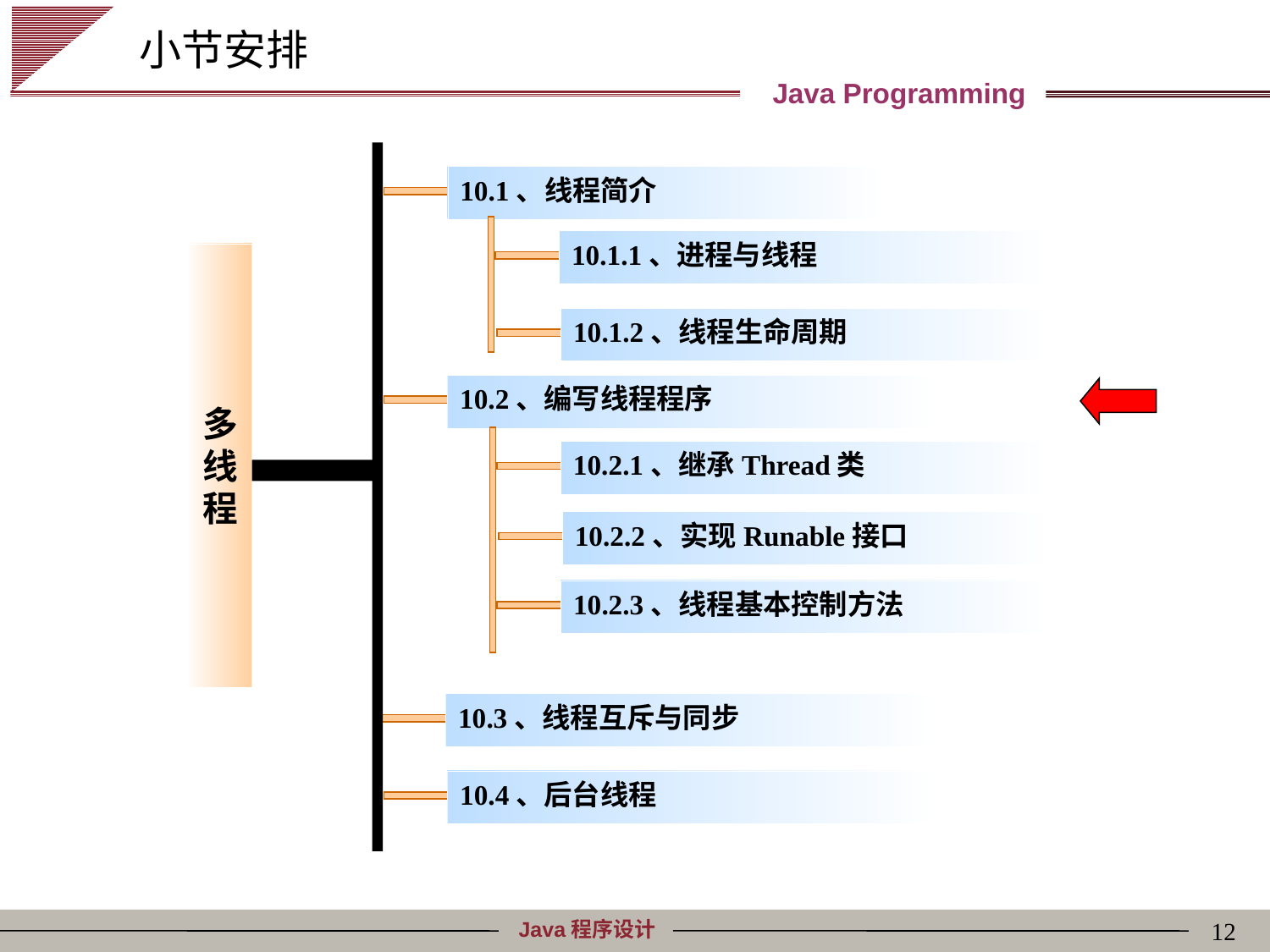

小节安排

10.1、线程简介

10.1.1、进程与线程
多线程

10.1.2、线程生命周期

10.2、编写线程程序

10.2.1、继承Thread类

10.2.2、实现Runable接口

10.2.3、线程基本控制方法

10.3、线程互斥与同步

10.4、后台线程